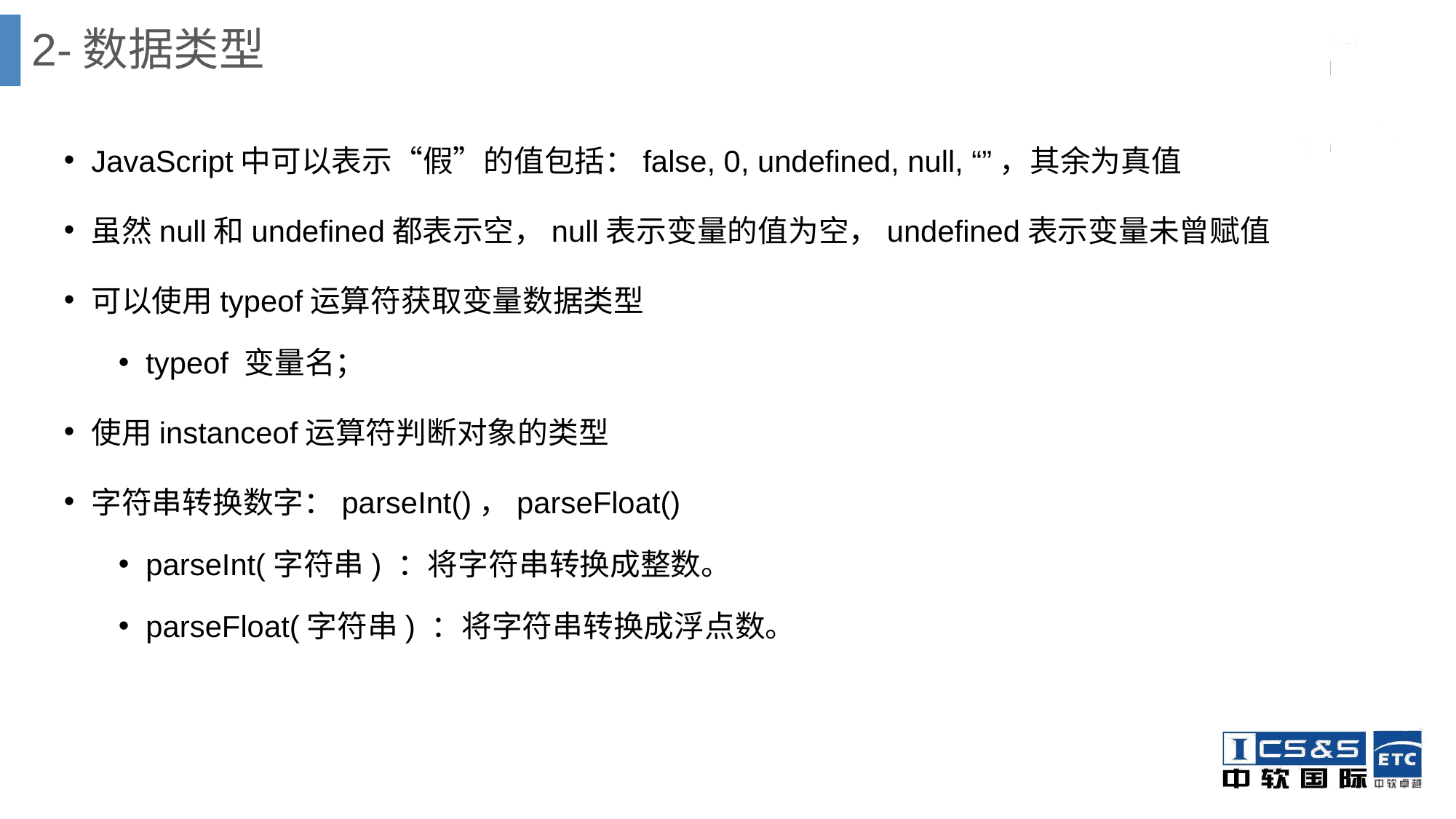

# 2-数据类型
JavaScript中可以表示“假”的值包括：false, 0, undefined, null, “”，其余为真值
虽然null和undefined都表示空，null表示变量的值为空，undefined表示变量未曾赋值
可以使用typeof运算符获取变量数据类型
typeof 变量名；
使用instanceof运算符判断对象的类型
字符串转换数字：parseInt()，parseFloat()
parseInt(字符串) ：将字符串转换成整数。
parseFloat(字符串) ：将字符串转换成浮点数。